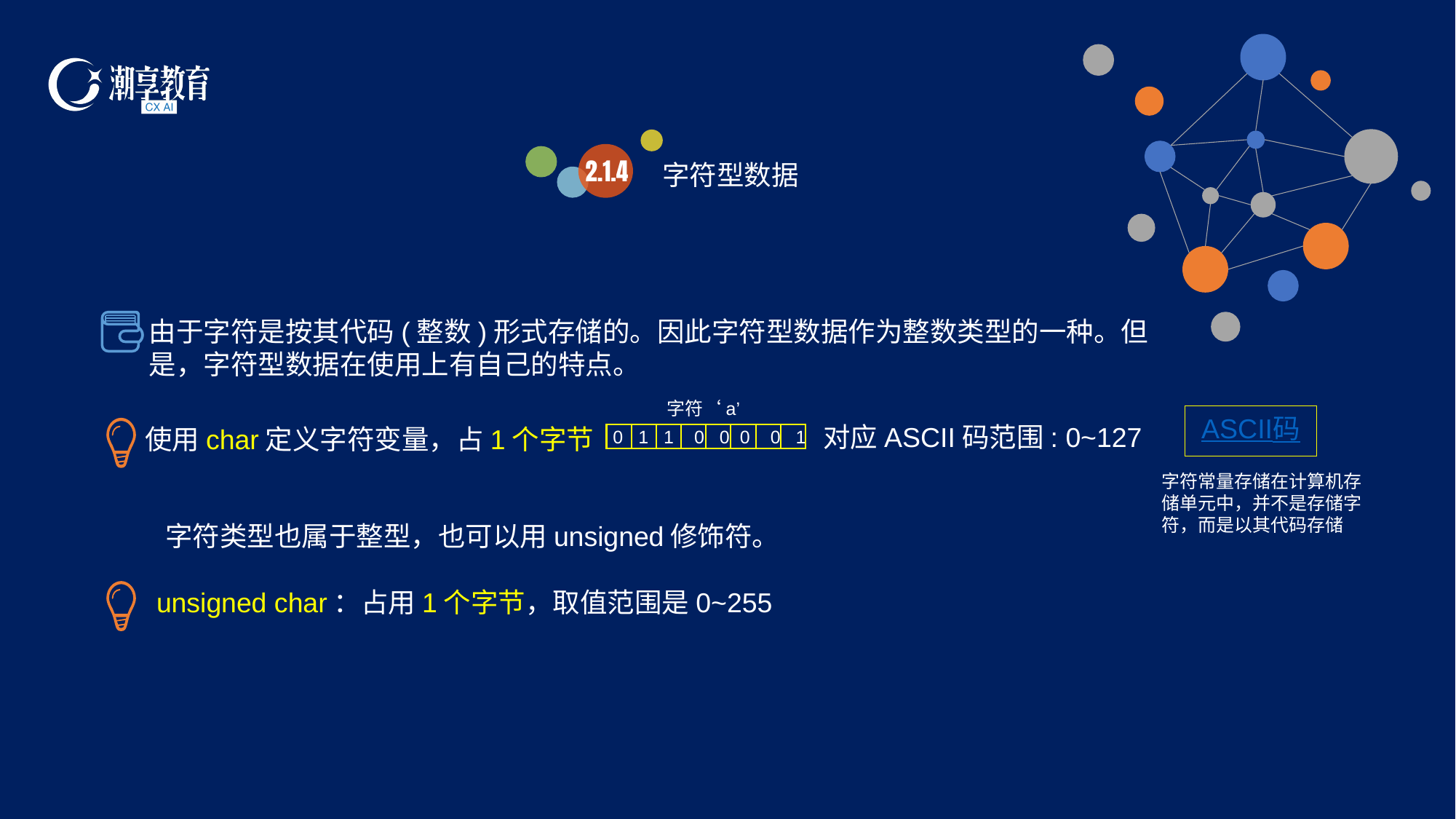

字符型数据
2.1.4

由于字符是按其代码(整数)形式存储的。因此字符型数据作为整数类型的一种。但是，字符型数据在使用上有自己的特点。

字符‘a’
ASCII码
对应ASCII码范围: 0~127
使用char定义字符变量，占1个字节

0   1   1    0   0  0    0   1

字符常量存储在计算机存储单元中，并不是存储字符，而是以其代码存储
字符类型也属于整型，也可以用unsigned修饰符。
unsigned char：占用1个字节，取值范围是0~255